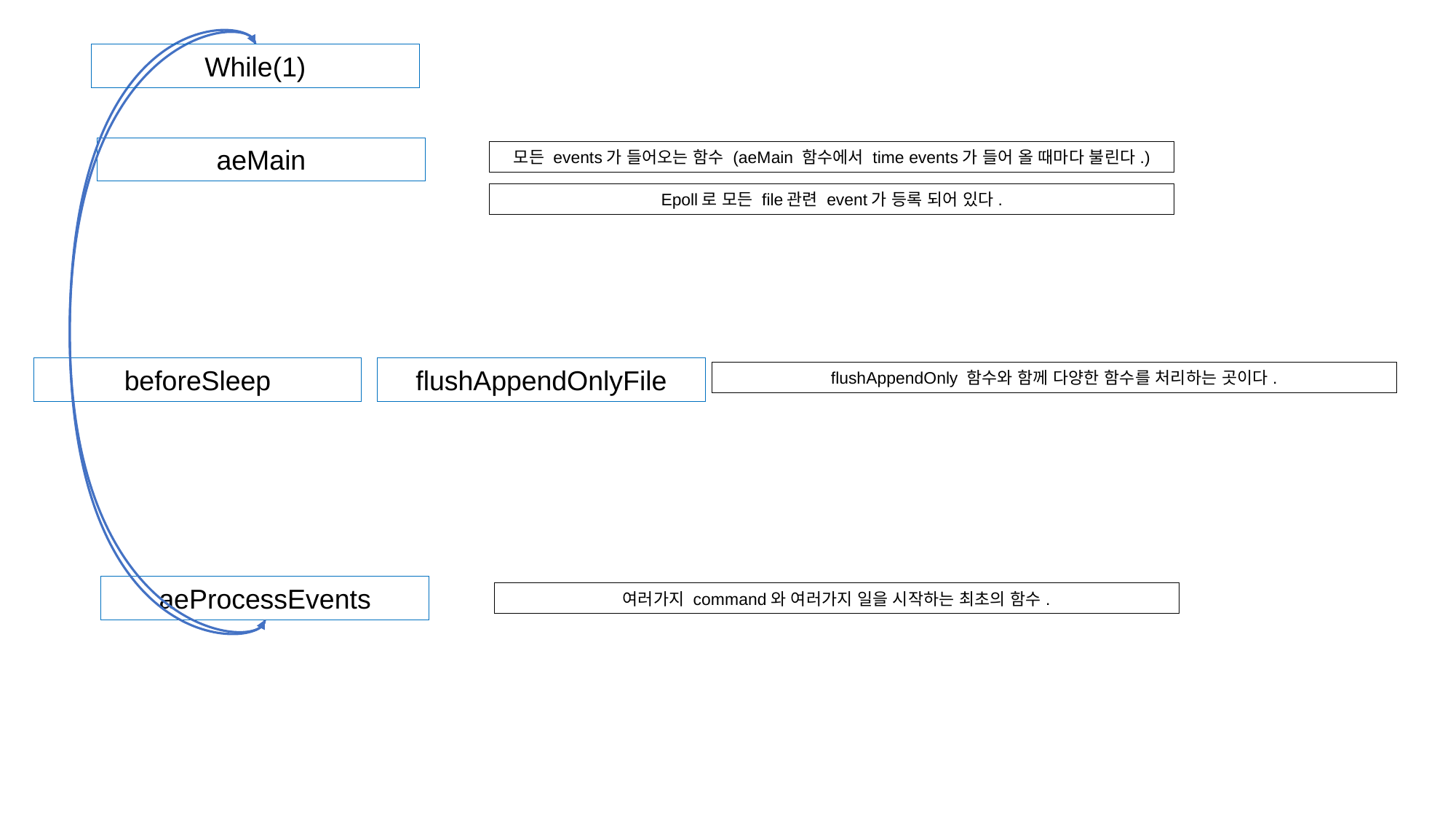

While(1)
aeMain
모든 events가 들어오는 함수 (aeMain 함수에서 time events가 들어 올 때마다 불린다.)
Epoll로 모든 file관련 event가 등록 되어 있다.
beforeSleep
flushAppendOnlyFile
flushAppendOnly 함수와 함께 다양한 함수를 처리하는 곳이다.
aeProcessEvents
여러가지 command와 여러가지 일을 시작하는 최초의 함수.